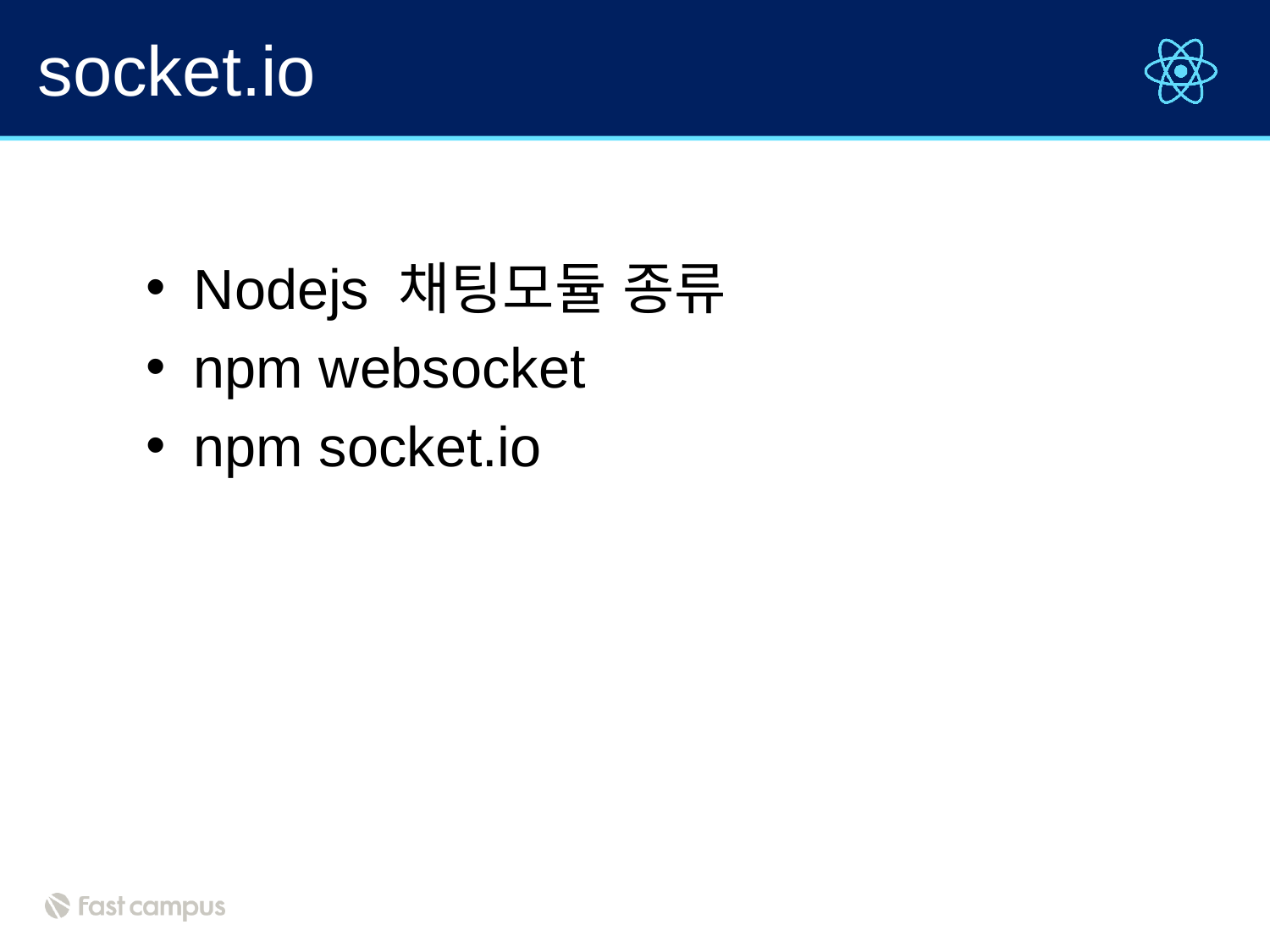

# socket.io
Nodejs 채팅모듈 종류
npm websocket
npm socket.io